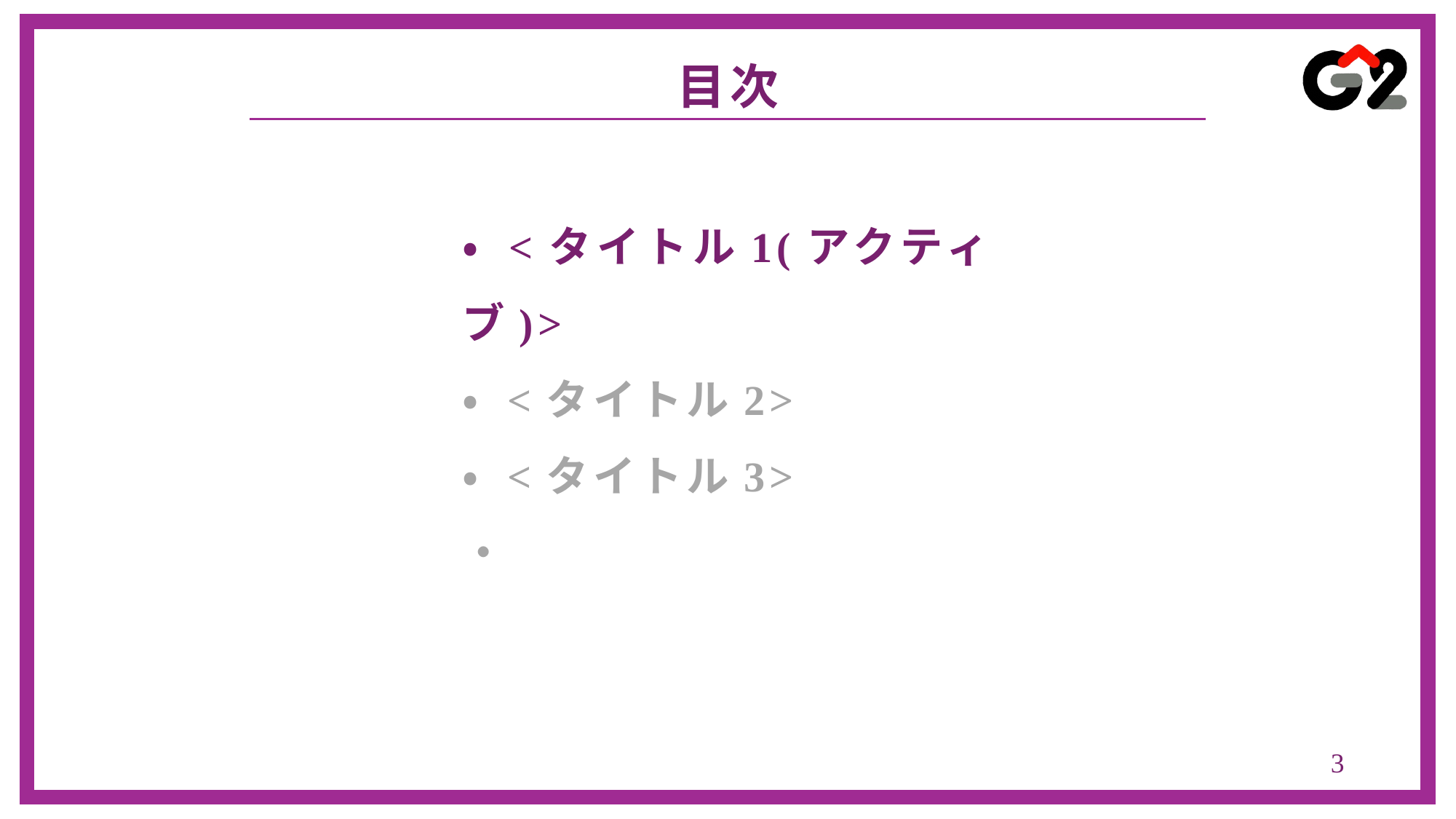

目次
・ <タイトル1(アクティブ)>
・ <タイトル2>
・ <タイトル3>
・

3